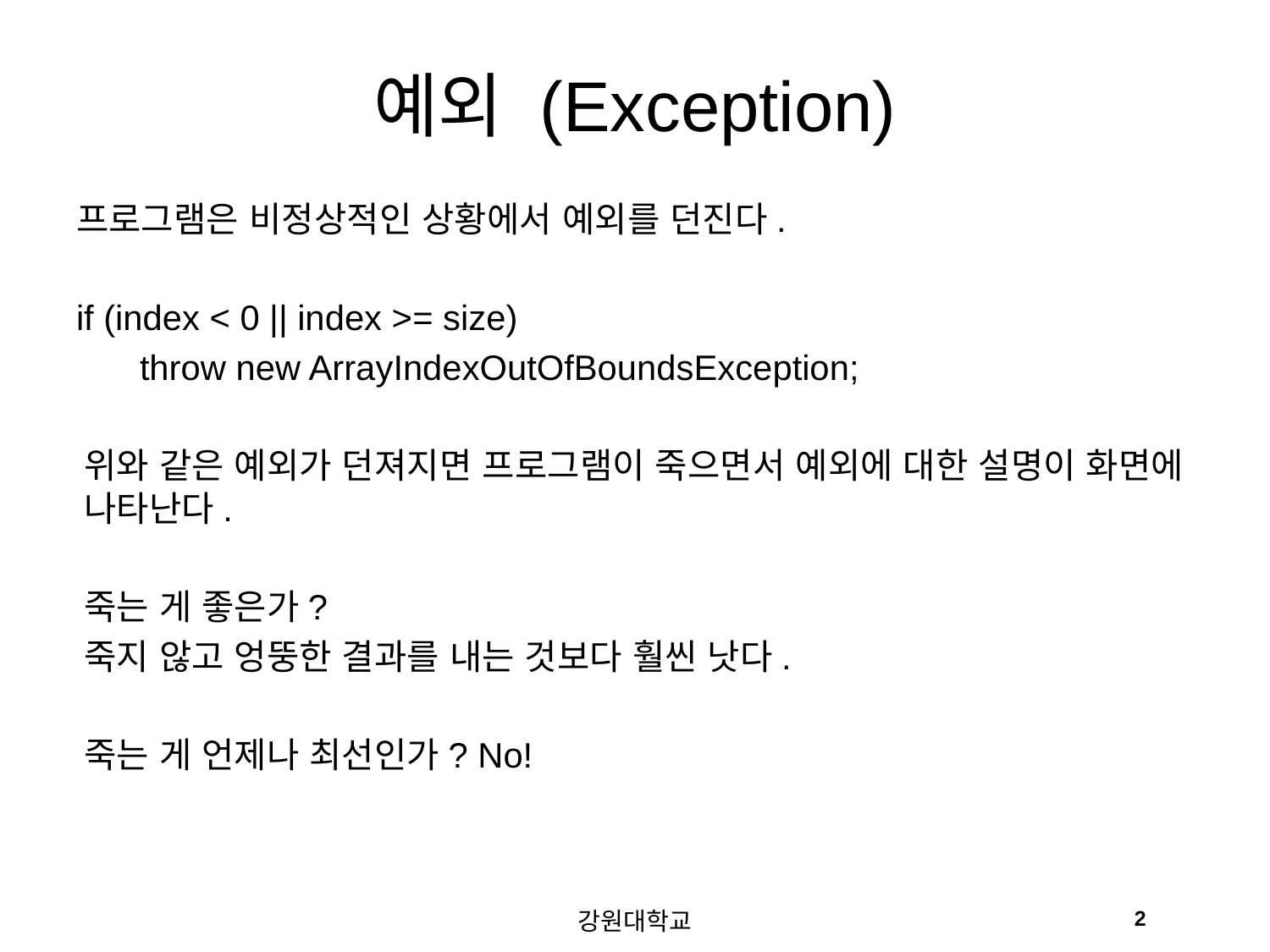

# 예외 (Exception)
프로그램은 비정상적인 상황에서 예외를 던진다.

if (index < 0 || index >= size)
throw new ArrayIndexOutOfBoundsException;

위와 같은 예외가 던져지면 프로그램이 죽으면서 예외에 대한 설명이 화면에 나타난다.

죽는 게 좋은가?
죽지 않고 엉뚱한 결과를 내는 것보다 훨씬 낫다.

죽는 게 언제나 최선인가? No!
강원대학교